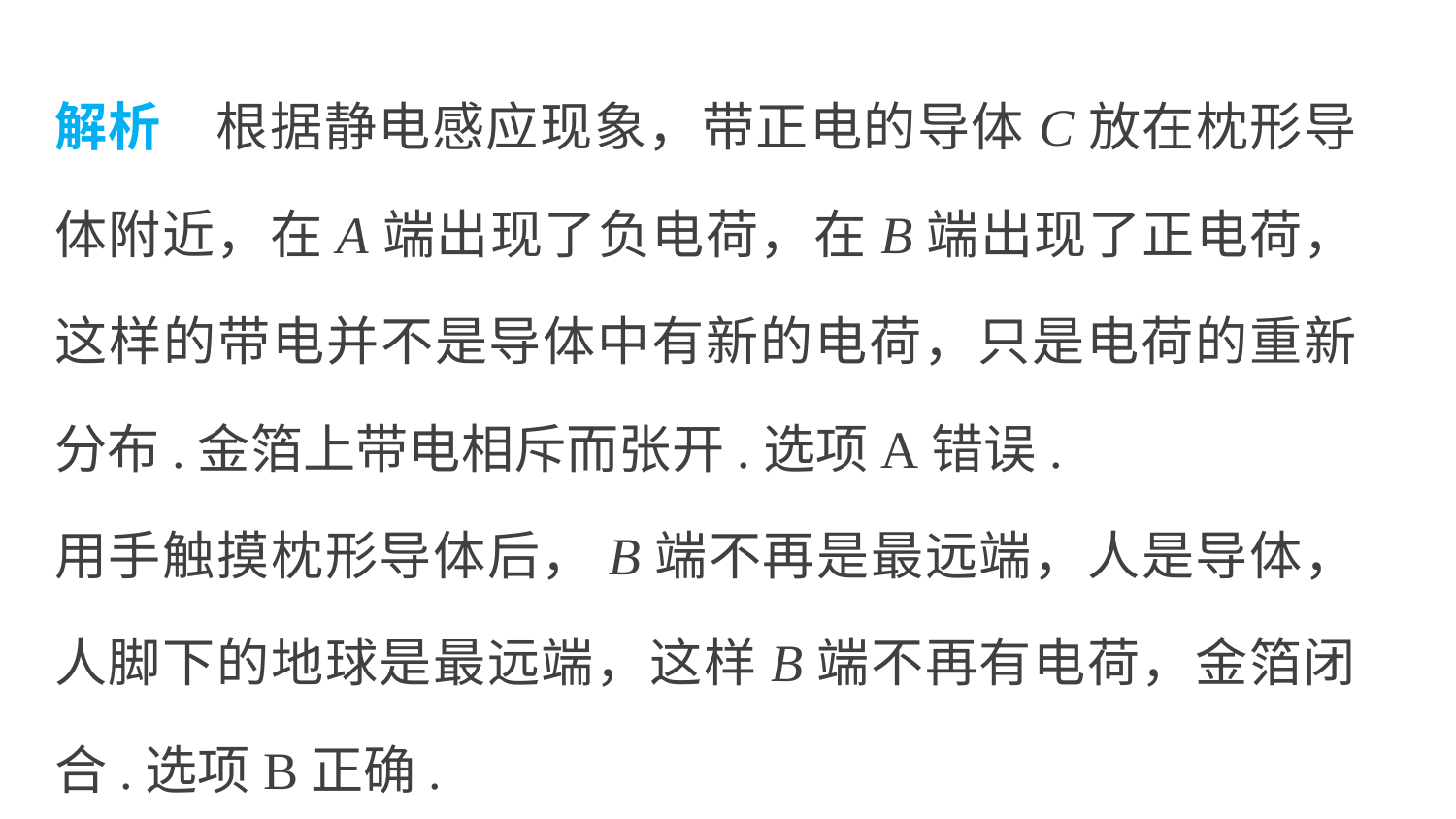

解析　根据静电感应现象，带正电的导体C放在枕形导体附近，在A端出现了负电荷，在B端出现了正电荷，这样的带电并不是导体中有新的电荷，只是电荷的重新分布.金箔上带电相斥而张开.选项A错误.
用手触摸枕形导体后，B端不再是最远端，人是导体，人脚下的地球是最远端，这样B端不再有电荷，金箔闭合.选项B正确.